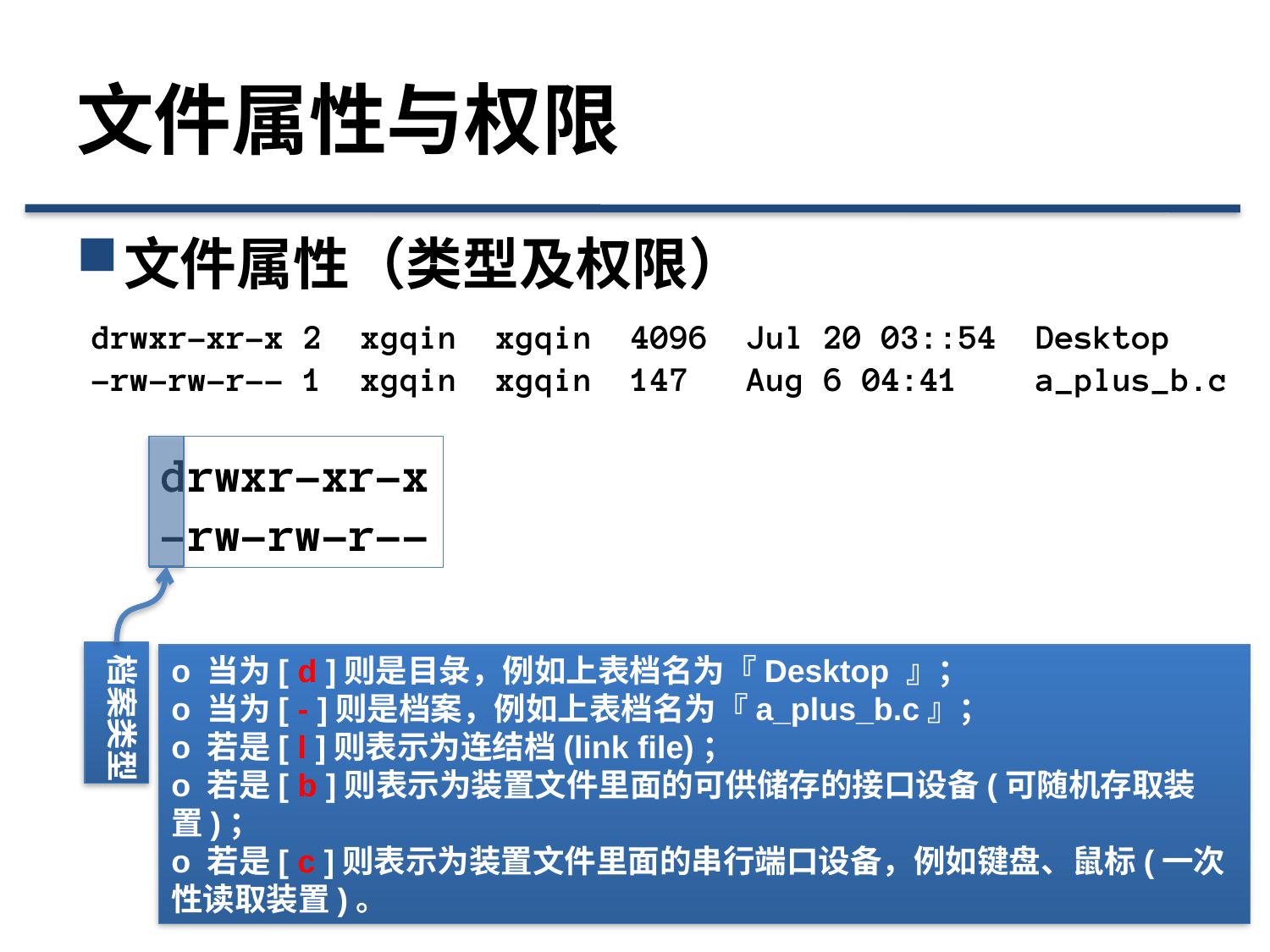

# 文件属性与权限
文件属性（类型及权限）

drwxr-xr-x 2  xgqin  xgqin  4096  Jul 20 03::54  Desktop
-rw-rw-r-- 1  xgqin  xgqin  147   Aug 6 04:41    a_plus_b.c

档案类型
drwxr-xr-x
-rw-rw-r--
o 当为[ d ]则是目彔，例如上表档名为『Desktop 』；
o 当为[ - ]则是档案，例如上表档名为『a_plus_b.c』；
o 若是[ l ]则表示为连结档(link file)；
o 若是[ b ]则表示为装置文件里面的可供储存的接口设备(可随机存取装置)；
o 若是[ c ]则表示为装置文件里面的串行端口设备，例如键盘、鼠标(一次性读取装置)。